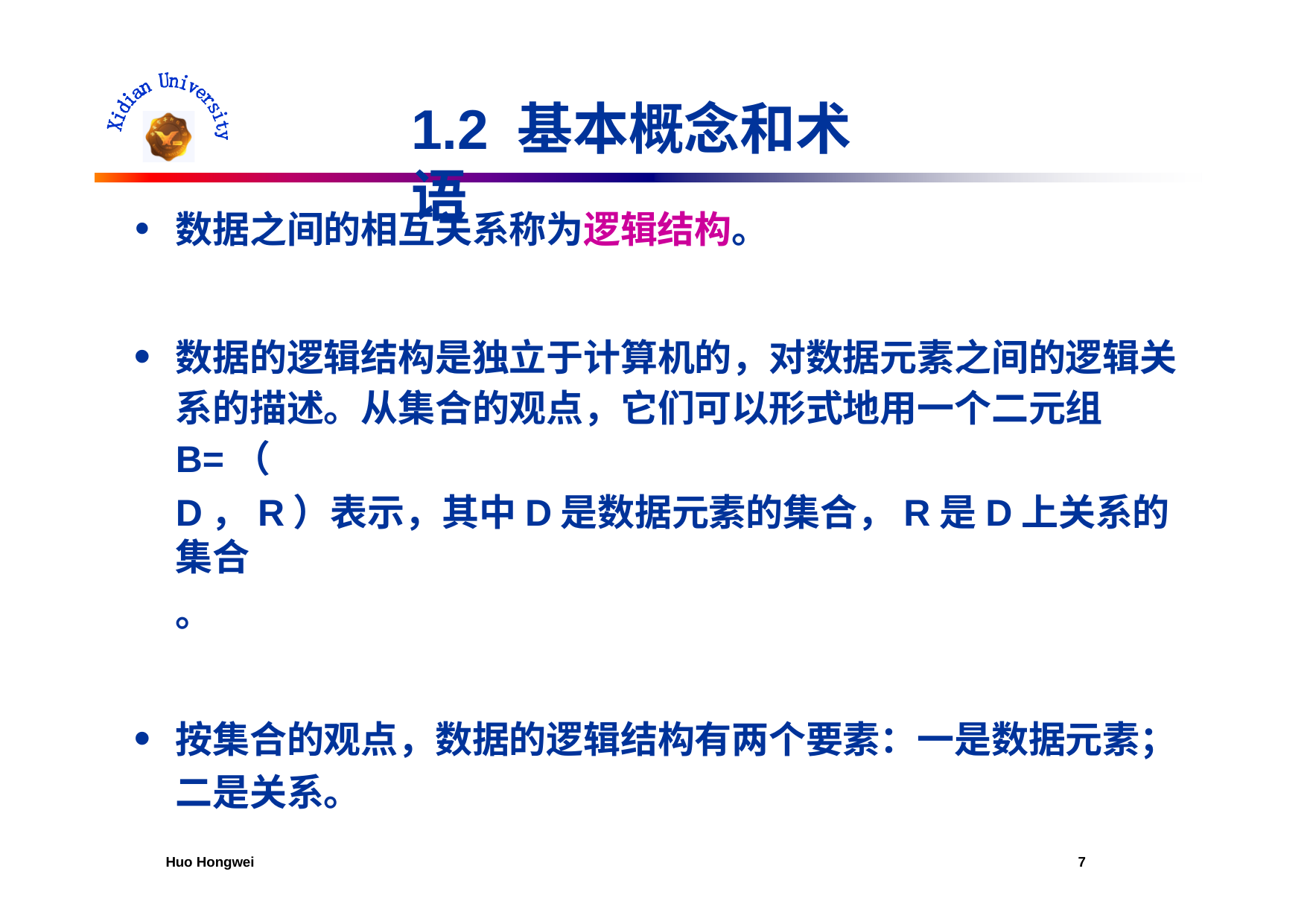

# 1.2 基本概念和术语
数据之间的相互关系称为逻辑结构。

数据的逻辑结构是独立于计算机的，对数据元素之间的逻辑关 系的描述。从集合的观点，它们可以形式地用一个二元组B=（
D，R）表示，其中D是数据元素的集合，R是D上关系的集合
。

按集合的观点，数据的逻辑结构有两个要素：一是数据元素； 二是关系。
Huo Hongwei
7